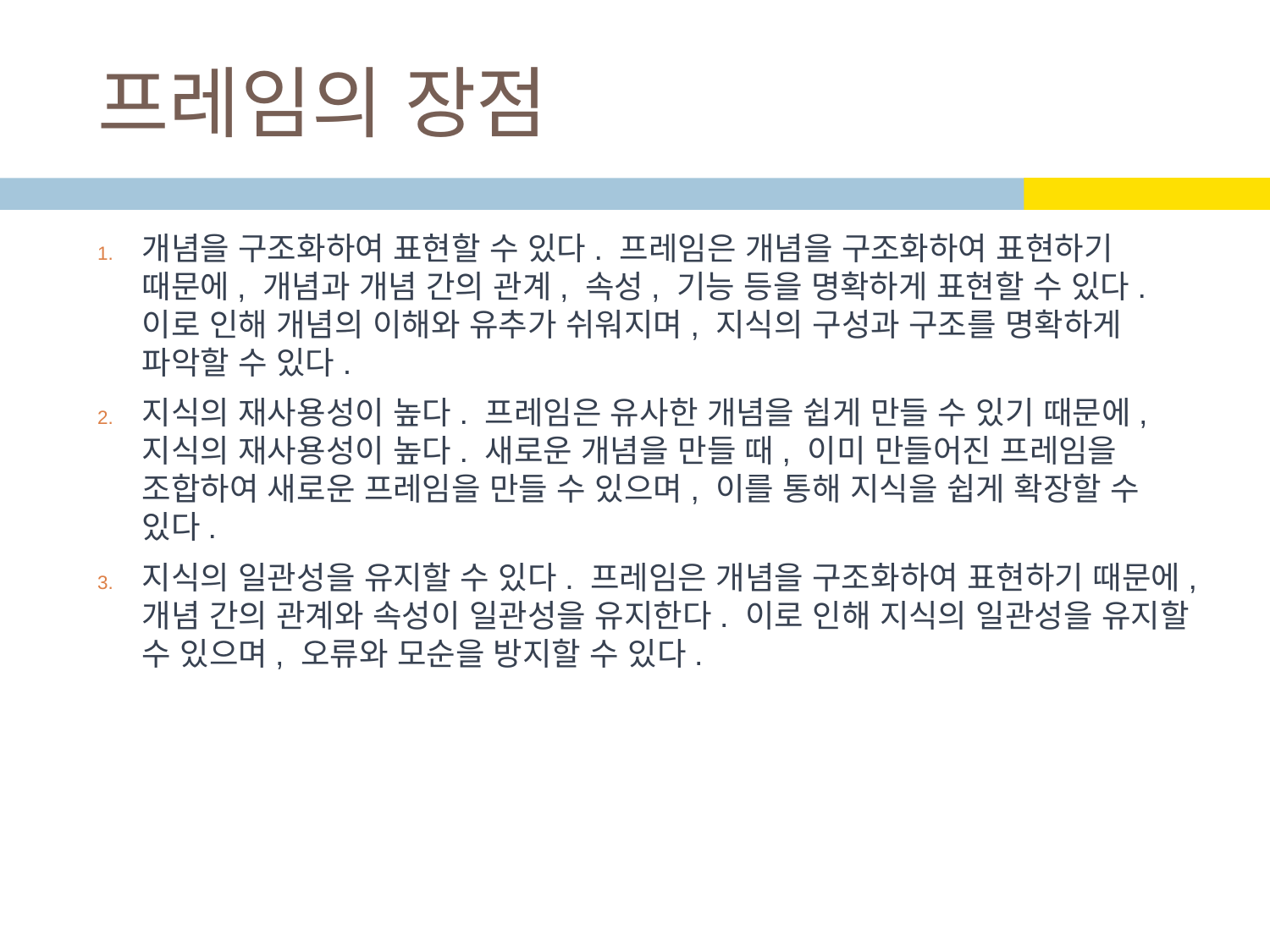

# 프레임의 장점
개념을 구조화하여 표현할 수 있다. 프레임은 개념을 구조화하여 표현하기 때문에, 개념과 개념 간의 관계, 속성, 기능 등을 명확하게 표현할 수 있다. 이로 인해 개념의 이해와 유추가 쉬워지며, 지식의 구성과 구조를 명확하게 파악할 수 있다.
지식의 재사용성이 높다. 프레임은 유사한 개념을 쉽게 만들 수 있기 때문에, 지식의 재사용성이 높다. 새로운 개념을 만들 때, 이미 만들어진 프레임을 조합하여 새로운 프레임을 만들 수 있으며, 이를 통해 지식을 쉽게 확장할 수 있다.
지식의 일관성을 유지할 수 있다. 프레임은 개념을 구조화하여 표현하기 때문에, 개념 간의 관계와 속성이 일관성을 유지한다. 이로 인해 지식의 일관성을 유지할 수 있으며, 오류와 모순을 방지할 수 있다.